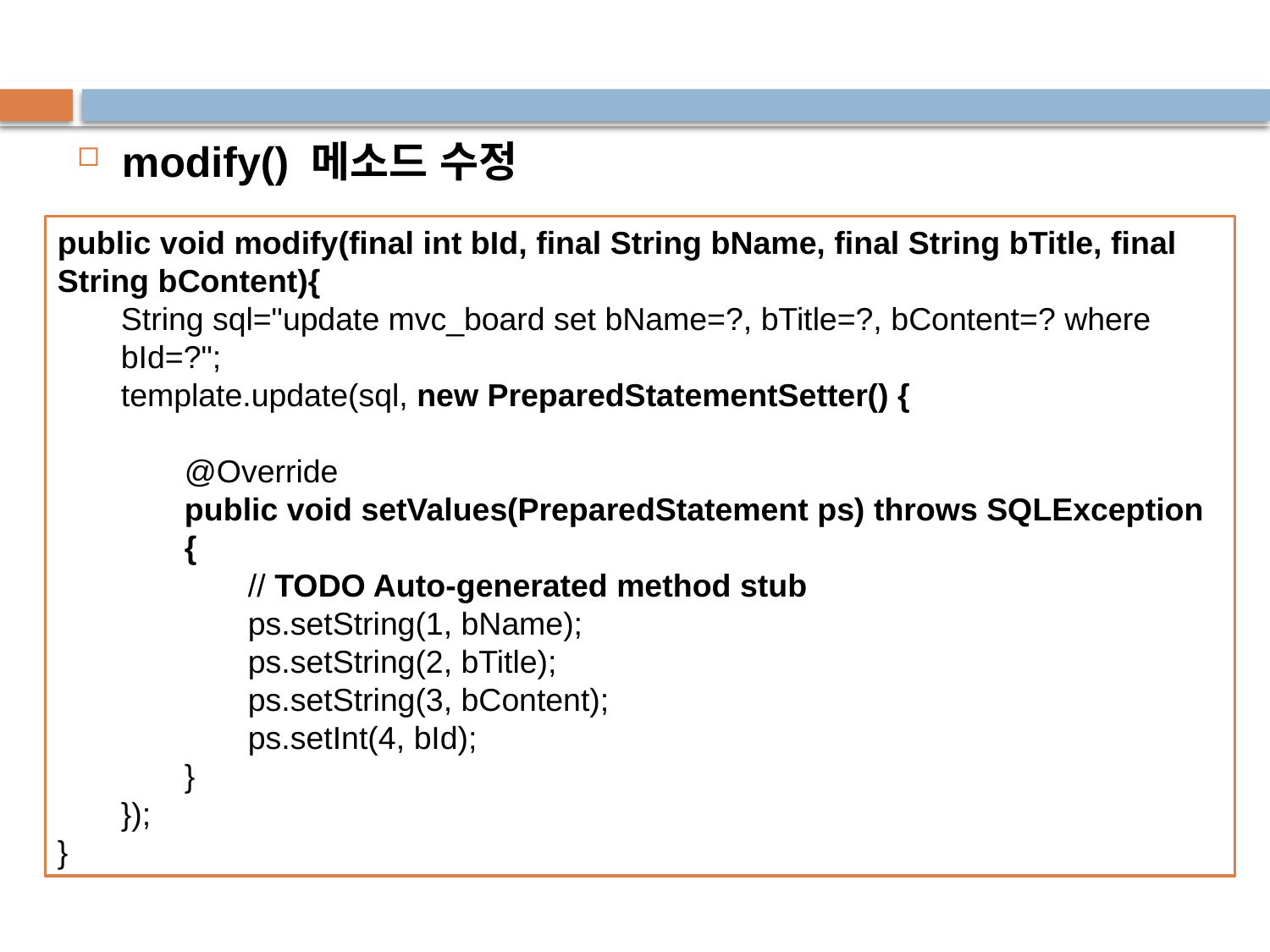

#
modify() 메소드 수정
public void modify(final int bId, final String bName, final String bTitle, final String bContent){
String sql="update mvc_board set bName=?, bTitle=?, bContent=? where bId=?";
template.update(sql, new PreparedStatementSetter() {

@Override
public void setValues(PreparedStatement ps) throws SQLException {
// TODO Auto-generated method stub
ps.setString(1, bName);
ps.setString(2, bTitle);
ps.setString(3, bContent);
ps.setInt(4, bId);
}
});
}